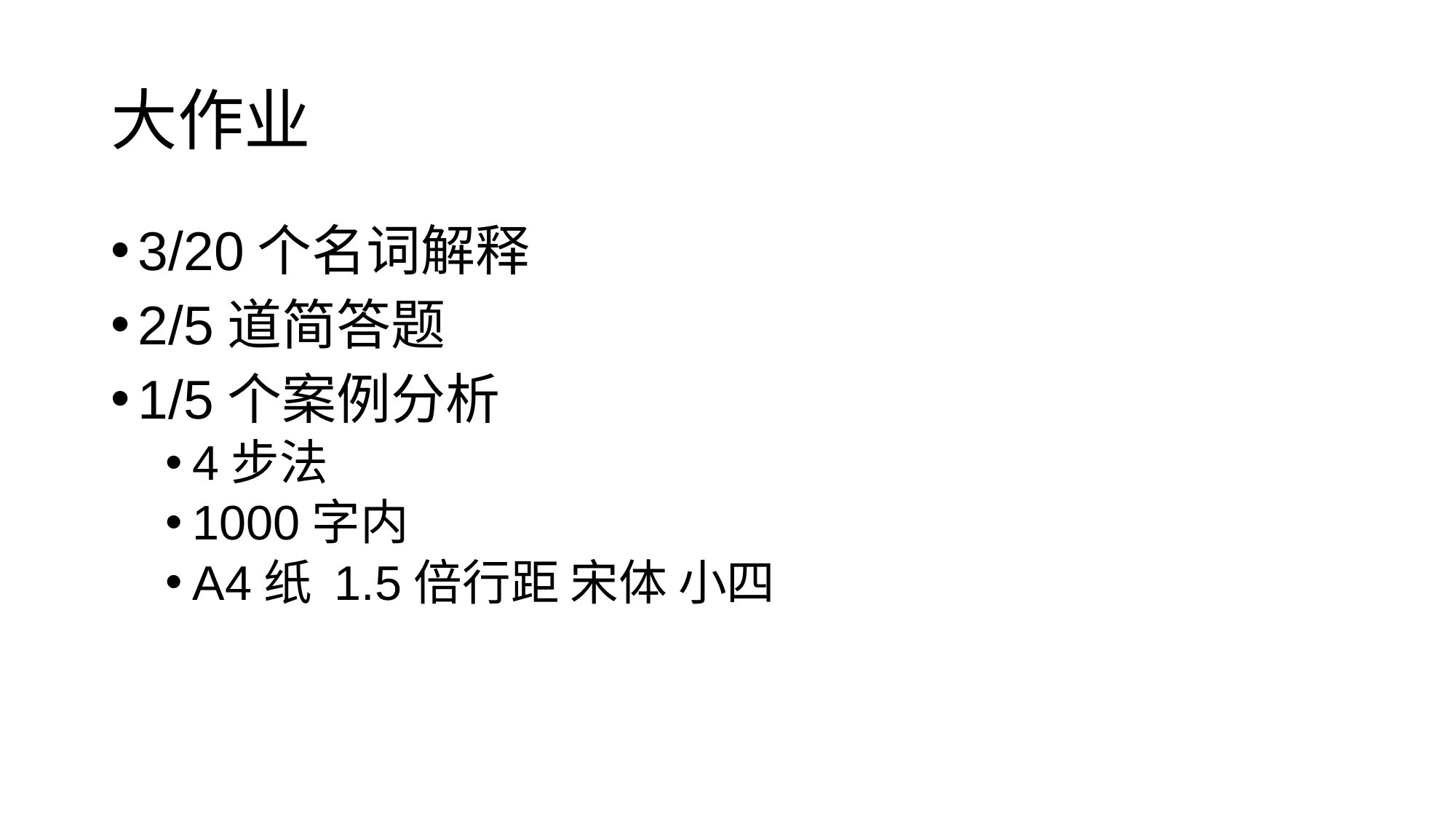

# 大作业
3/20个名词解释
2/5道简答题
1/5个案例分析
4步法
1000字内
A4纸 1.5倍行距 宋体 小四